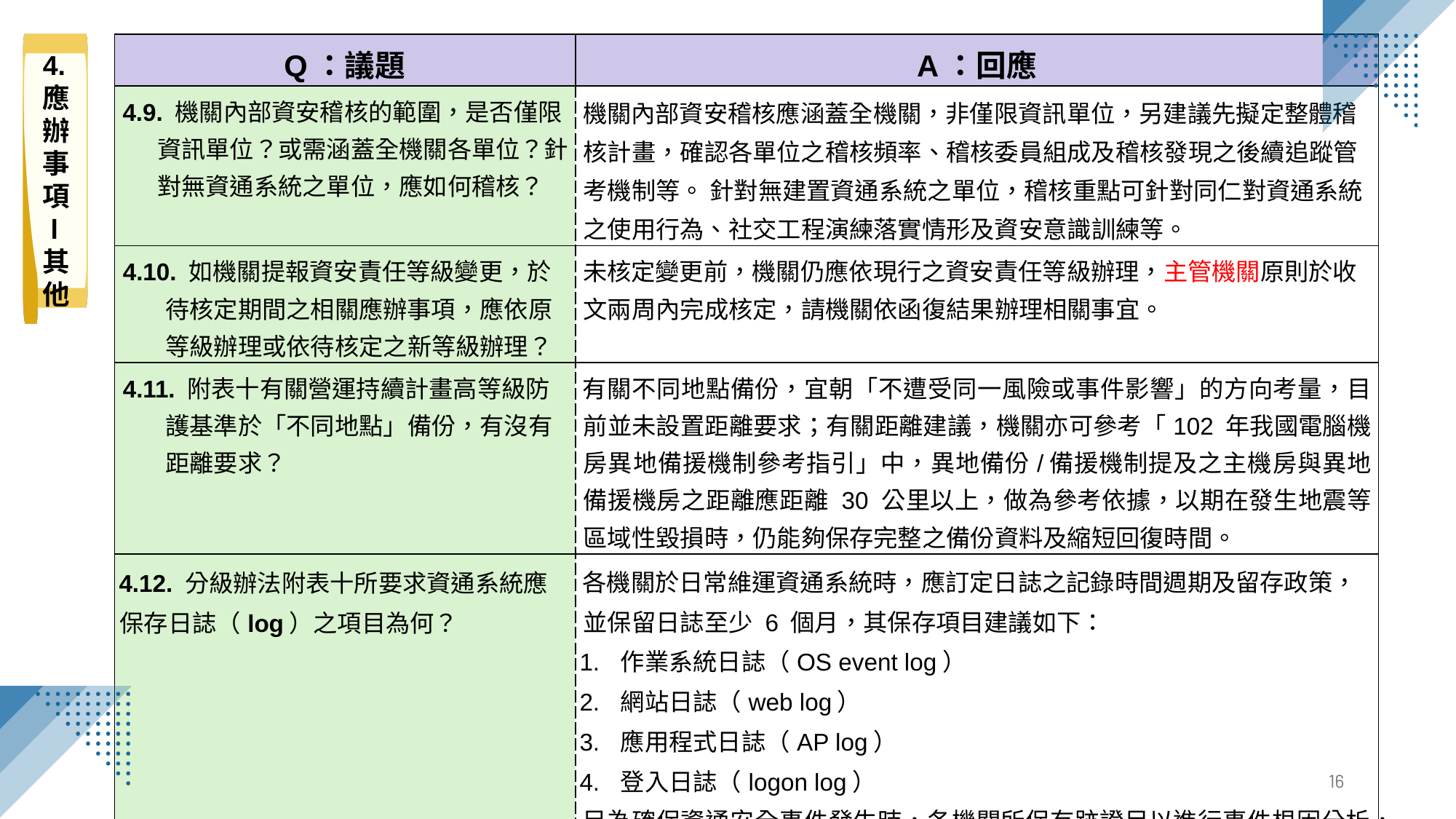

4.應辦事項
 l
其他

| Q：議題 | A：回應 |
| --- | --- |
| 4.9. 機關內部資安稽核的範圍，是否僅限資訊單位？或需涵蓋全機關各單位？針對無資通系統之單位，應如何稽核？ | 機關內部資安稽核應涵蓋全機關，非僅限資訊單位，另建議先擬定整體稽核計畫，確認各單位之稽核頻率、稽核委員組成及稽核發現之後續追蹤管考機制等。 針對無建置資通系統之單位，稽核重點可針對同仁對資通系統之使用行為、社交工程演練落實情形及資安意識訓練等。 |
| 4.10. 如機關提報資安責任等級變更，於待核定期間之相關應辦事項，應依原等級辦理或依待核定之新等級辦理？ | 未核定變更前，機關仍應依現行之資安責任等級辦理，主管機關原則於收文兩周內完成核定，請機關依函復結果辦理相關事宜。 |
| 4.11. 附表十有關營運持續計畫高等級防護基準於「不同地點」備份，有沒有距離要求？ | 有關不同地點備份，宜朝「不遭受同一風險或事件影響」的方向考量，目前並未設置距離要求；有關距離建議，機關亦可參考「102 年我國電腦機房異地備援機制參考指引」中，異地備份/備援機制提及之主機房與異地備援機房之距離應距離 30 公里以上，做為參考依據，以期在發生地震等區域性毀損時，仍能夠保存完整之備份資料及縮短回復時間。 |
| 4.12. 分級辦法附表十所要求資通系統應保存日誌（log）之項目為何？ | 各機關於日常維運資通系統時，應訂定日誌之記錄時間週期及留存政策，並保留日誌至少 6 個月，其保存項目建議如下： 作業系統日誌（OS event log） 網站日誌（web log） 應用程式日誌（AP log） 登入日誌（logon log） 另為確保資通安全事件發生時，各機關所保有跡證足以進行事件根因分析，相關日誌紀錄建議定期備份至與原日誌系統不同之實體，詳參國家資通安全研究院發布之「資通系統防護基準驗證實務」2.2.1.記錄事件章節之內容（https://www.nics.nat.gov.tw/CommonSpecification?lang=zh）。 |

16